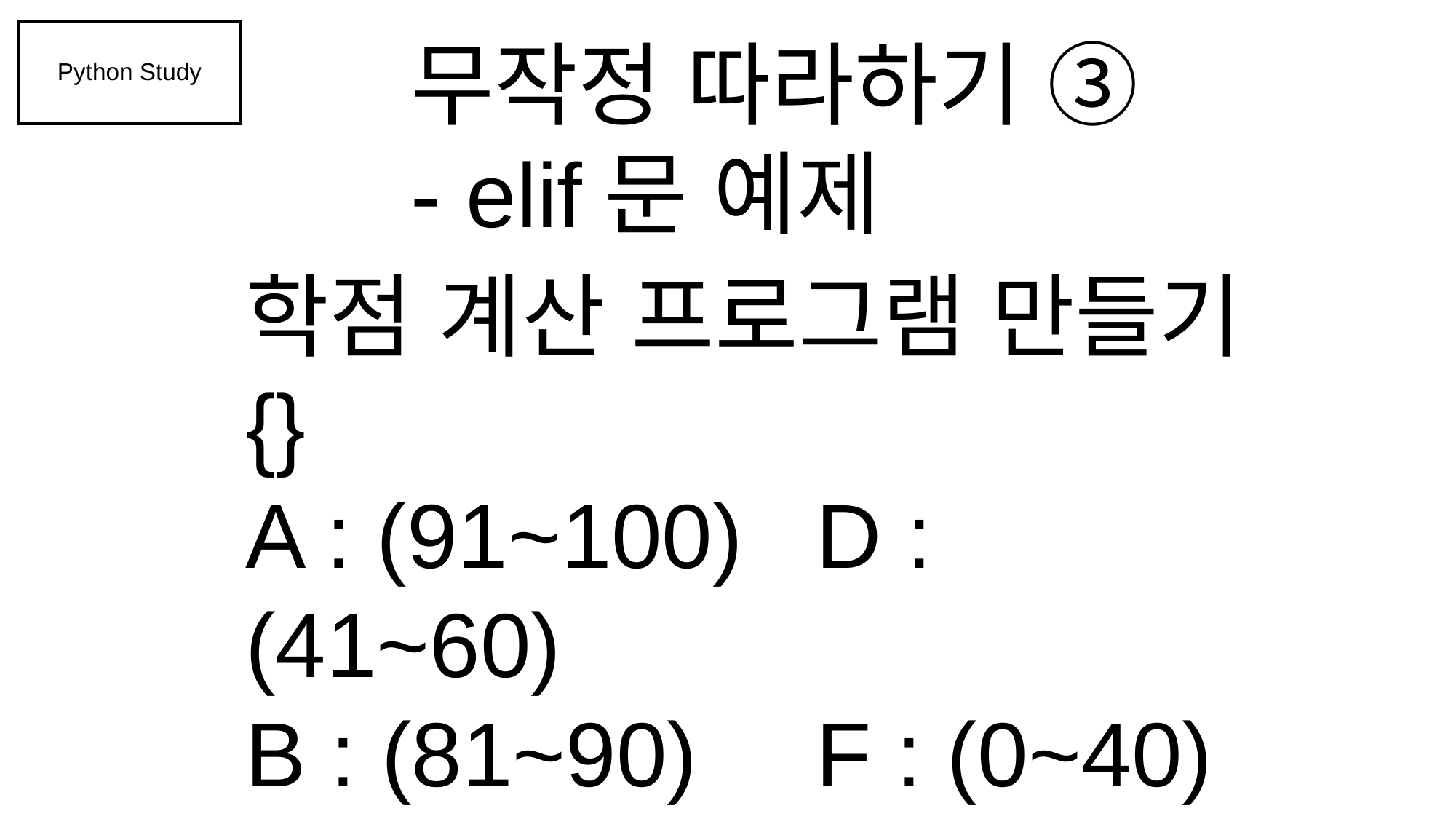

Python Study
무작정 따라하기 ③
- elif문 예제
학점 계산 프로그램 만들기 {}
A : (91~100)	 D : (41~60)
B : (81~90)	 F : (0~40)
C : (61~80) 	 학점 계산->출력
그 밖의 경우 : ‘잘못입력＇ 출력!